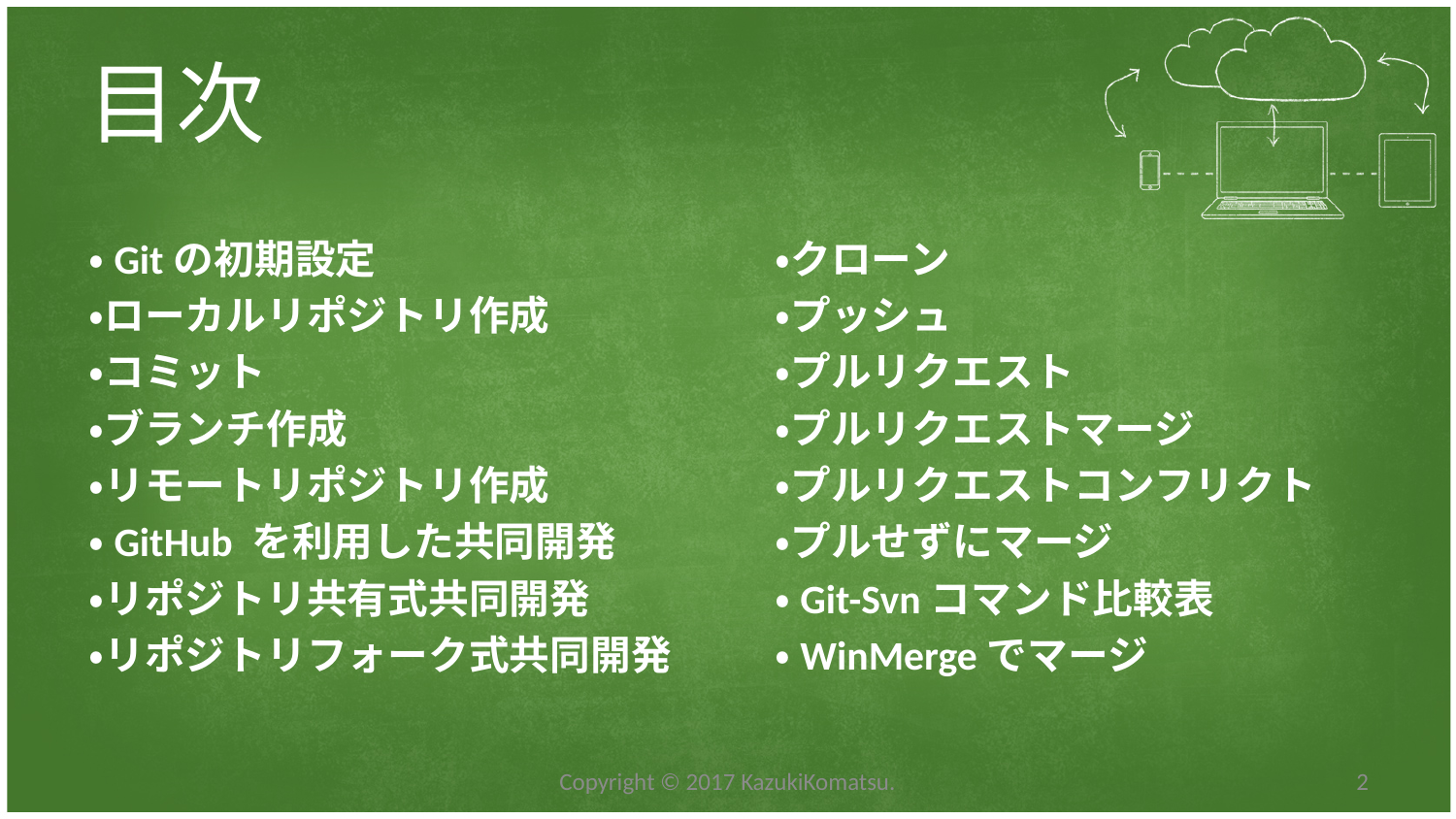

# 目次

・Gitの初期設定
・ローカルリポジトリ作成
・コミット
・ブランチ作成
・リモートリポジトリ作成
・GitHub を利用した共同開発
・リポジトリ共有式共同開発
・リポジトリフォーク式共同開発
・クローン
・プッシュ
・プルリクエスト
・プルリクエストマージ
・プルリクエストコンフリクト
・プルせずにマージ
・Git-Svnコマンド比較表
・WinMergeでマージ
Copyright © 2017 KazukiKomatsu.
2